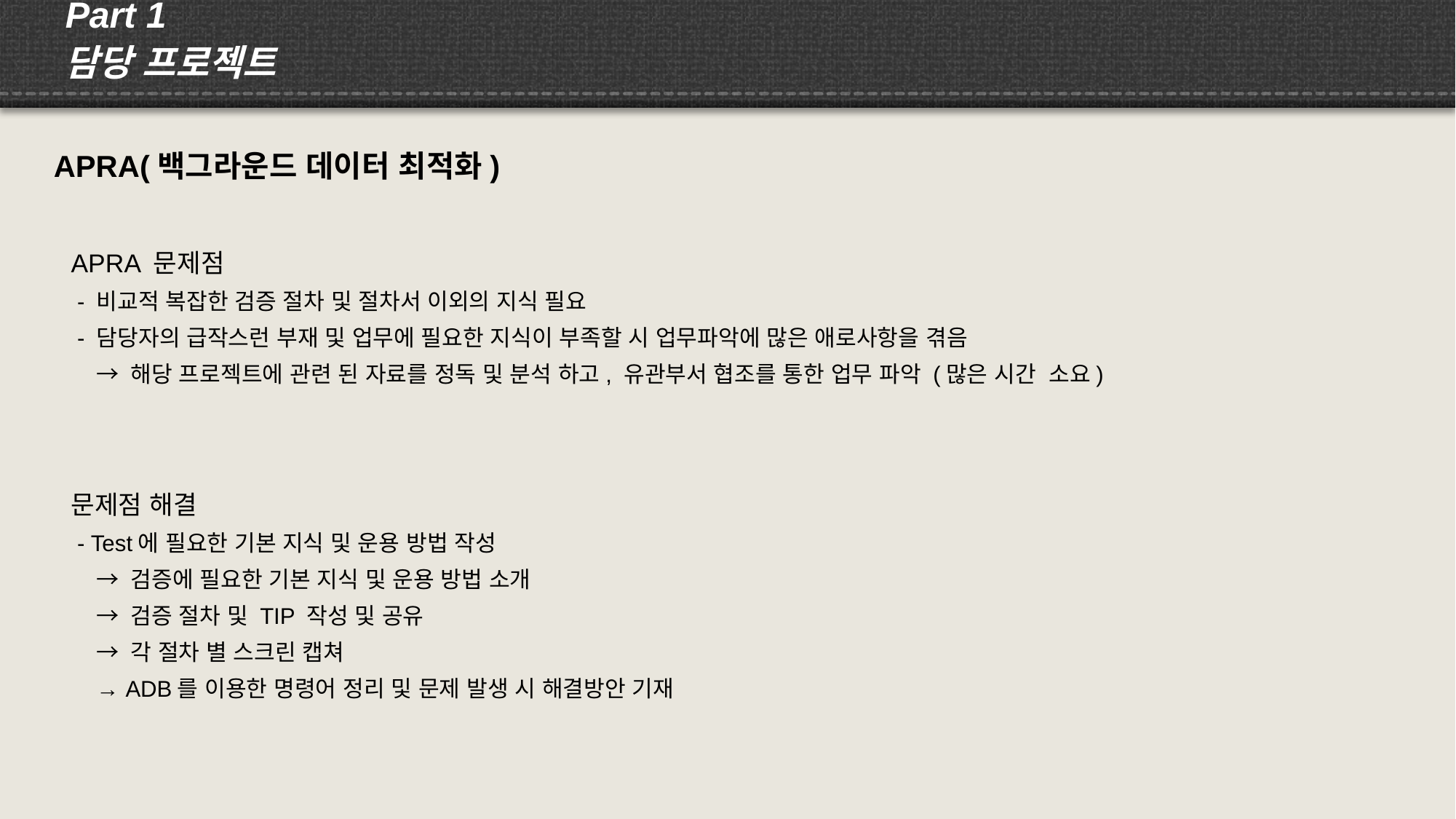

Part 1
담당 프로젝트

APRA(백그라운드 데이터 최적화)
APRA 문제점
 - 비교적 복잡한 검증 절차 및 절차서 이외의 지식 필요
 - 담당자의 급작스런 부재 및 업무에 필요한 지식이 부족할 시 업무파악에 많은 애로사항을 겪음
    → 해당 프로젝트에 관련 된 자료를 정독 및 분석 하고, 유관부서 협조를 통한 업무 파악 (많은 시간  소요)

문제점 해결
 - Test에 필요한 기본 지식 및 운용 방법 작성
    → 검증에 필요한 기본 지식 및 운용 방법 소개
    → 검증 절차 및 TIP 작성 및 공유
    → 각 절차 별 스크린 캡쳐
    → ADB를 이용한 명령어 정리 및 문제 발생 시 해결방안 기재